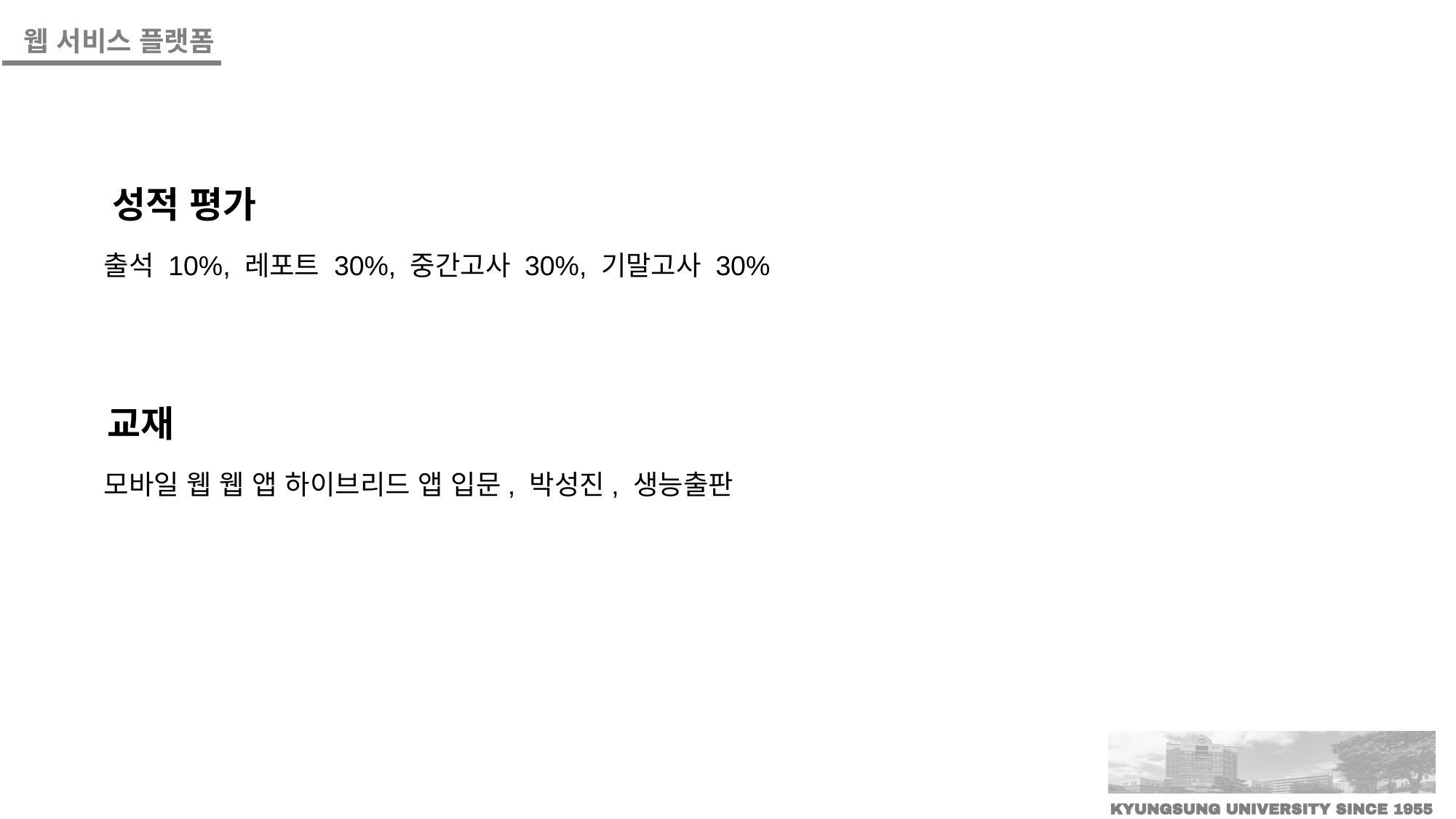

성적 평가
출석 10%, 레포트 30%, 중간고사 30%, 기말고사 30%
교재
모바일 웹 웹 앱 하이브리드 앱 입문, 박성진, 생능출판